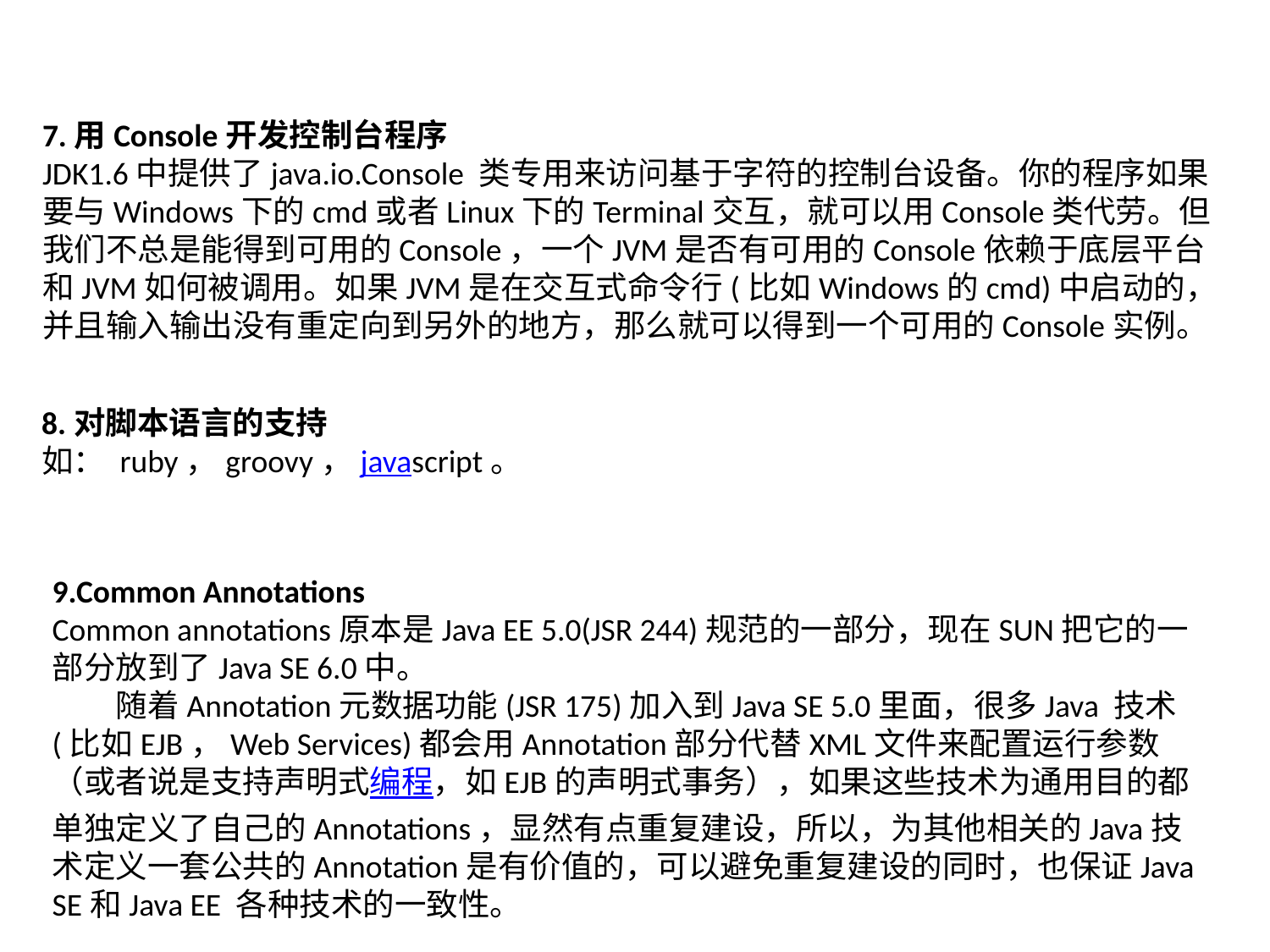

7.用Console开发控制台程序
JDK1.6中提供了java.io.Console 类专用来访问基于字符的控制台设备。你的程序如果要与Windows下的cmd或者Linux下的Terminal交互，就可以用Console类代劳。但我们不总是能得到可用的Console，一个JVM是否有可用的Console依赖于底层平台和JVM如何被调用。如果JVM是在交互式命令行(比如Windows的cmd)中启动的，并且输入输出没有重定向到另外的地方，那么就可以得到一个可用的Console实例。
8.对脚本语言的支持
如： ruby，groovy，javascript。
9.Common Annotations
Common annotations原本是Java EE 5.0(JSR 244)规范的一部分，现在SUN把它的一部分放到了Java SE 6.0中。
　　随着Annotation元数据功能(JSR 175)加入到Java SE 5.0里面，很多Java 技术(比如EJB，Web Services)都会用Annotation部分代替XML文件来配置运行参数（或者说是支持声明式编程，如EJB的声明式事务），如果这些技术为通用目的都单独定义了自己的Annotations，显然有点重复建设，所以，为其他相关的Java技术定义一套公共的Annotation是有价值的，可以避免重复建设的同时，也保证Java SE和Java EE 各种技术的一致性。